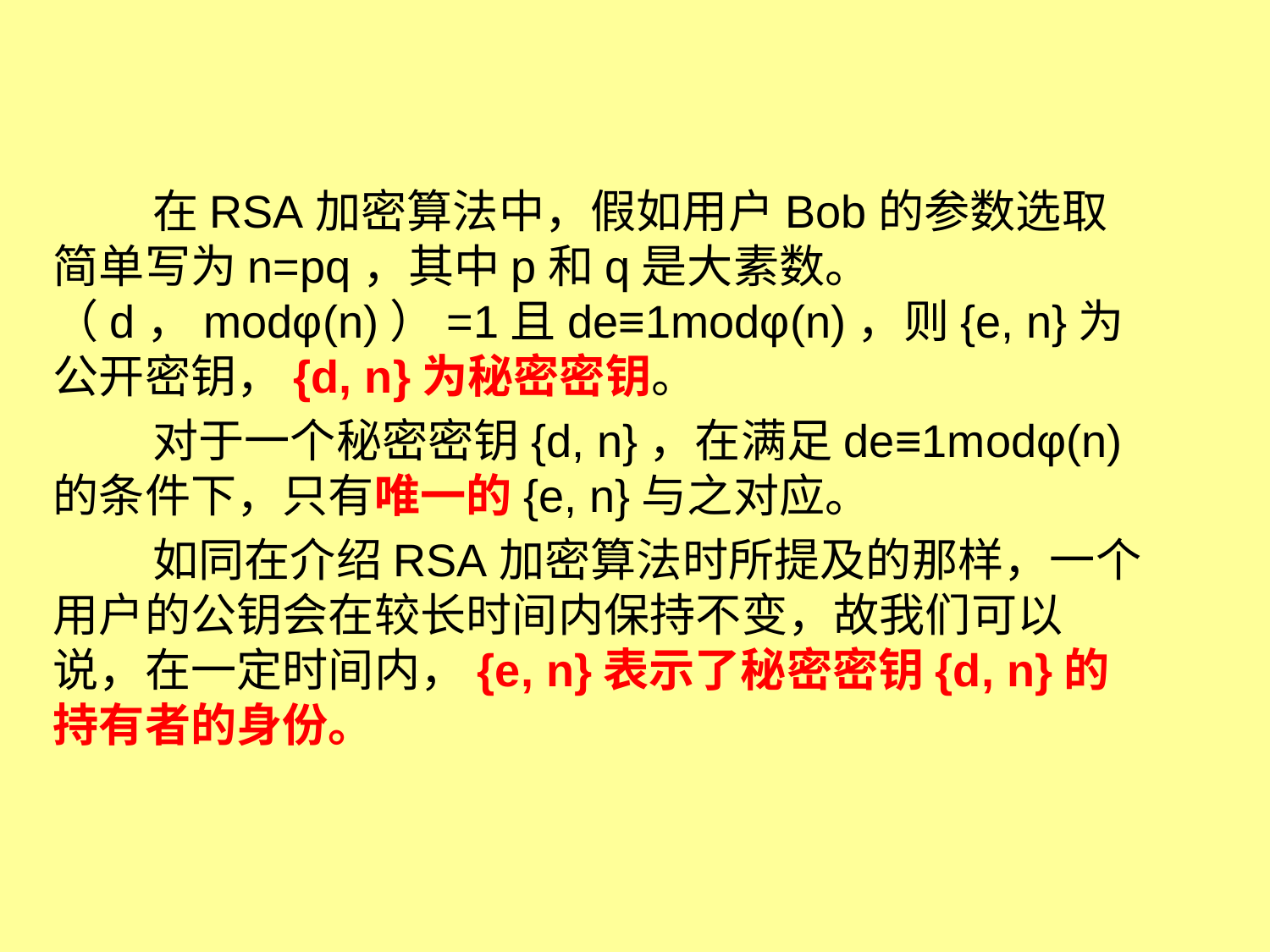

#
在RSA加密算法中，假如用户Bob的参数选取简单写为n=pq，其中p和q是大素数。（d，modφ(n)）=1且de≡1modφ(n)，则{e, n}为公开密钥，{d, n}为秘密密钥。
对于一个秘密密钥{d, n}，在满足de≡1modφ(n)的条件下，只有唯一的{e, n}与之对应。
如同在介绍RSA加密算法时所提及的那样，一个用户的公钥会在较长时间内保持不变，故我们可以说，在一定时间内，{e, n}表示了秘密密钥{d, n}的持有者的身份。